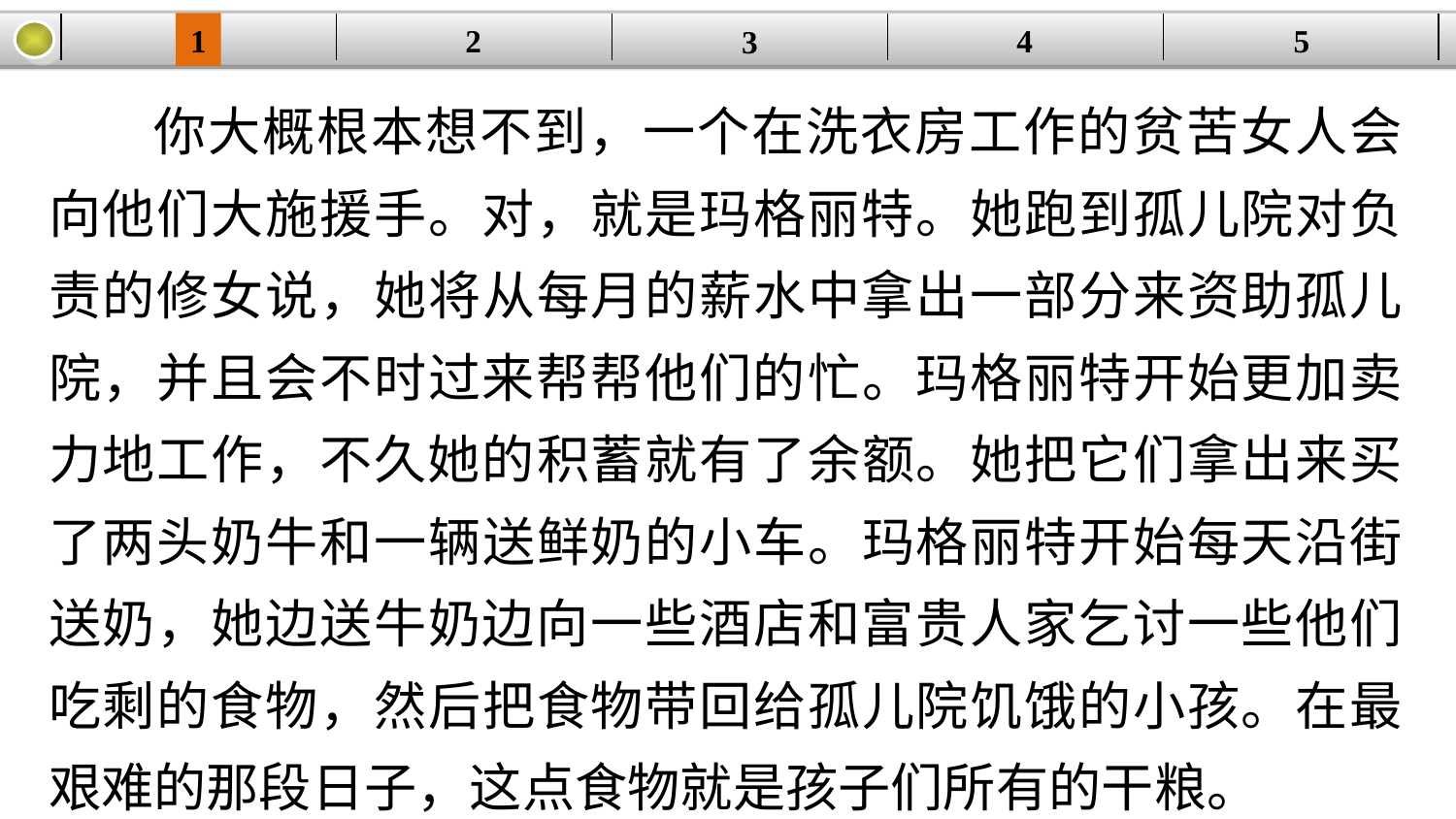

1
2
4
5
|  |  |  |  |  |
| --- | --- | --- | --- | --- |
3

你大概根本想不到，一个在洗衣房工作的贫苦女人会向他们大施援手。对，就是玛格丽特。她跑到孤儿院对负责的修女说，她将从每月的薪水中拿出一部分来资助孤儿院，并且会不时过来帮帮他们的忙。玛格丽特开始更加卖力地工作，不久她的积蓄就有了余额。她把它们拿出来买了两头奶牛和一辆送鲜奶的小车。玛格丽特开始每天沿街送奶，她边送牛奶边向一些酒店和富贵人家乞讨一些他们吃剩的食物，然后把食物带回给孤儿院饥饿的小孩。在最艰难的那段日子，这点食物就是孩子们所有的干粮。